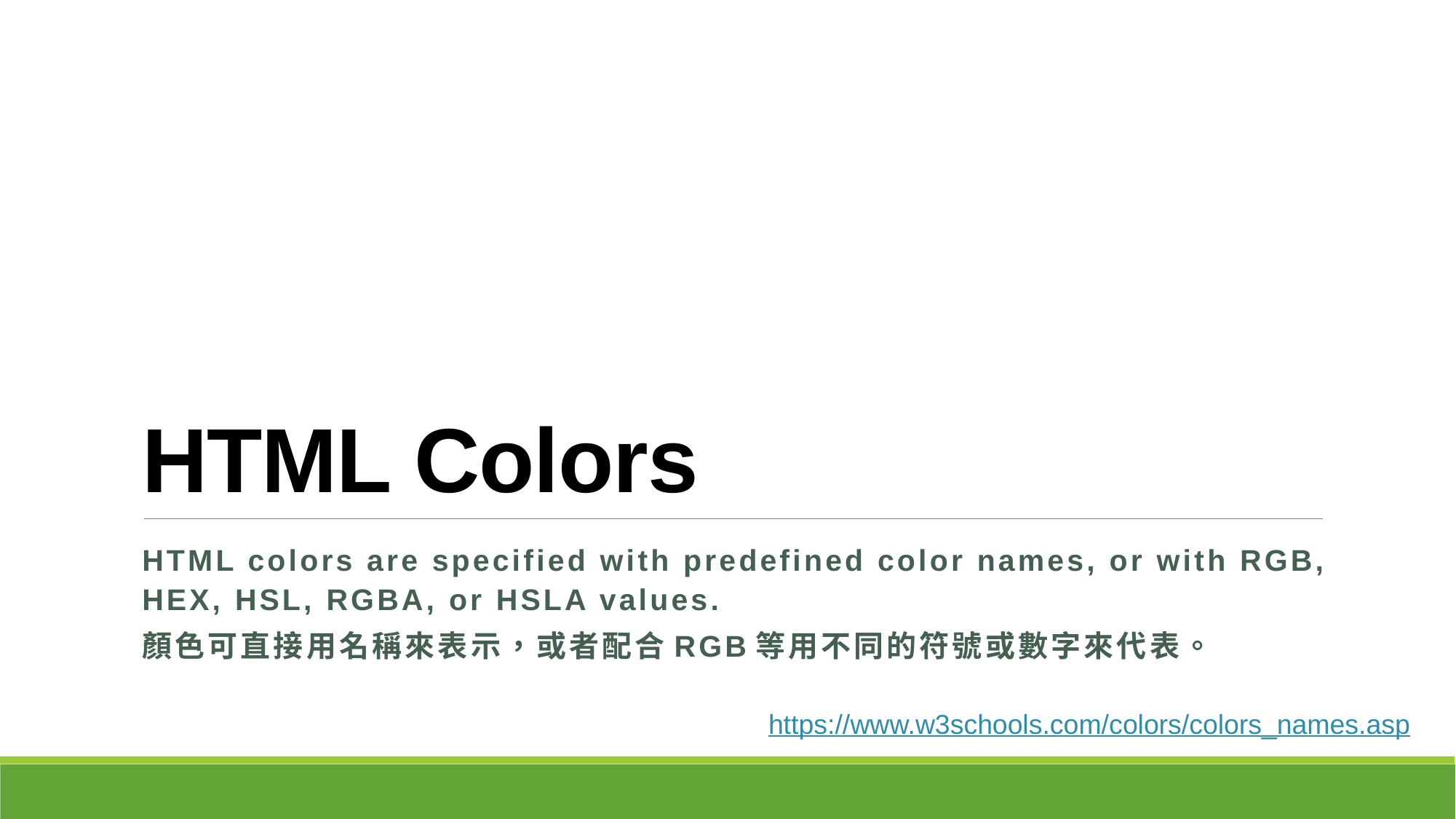

# HTML Colors
HTML colors are specified with predefined color names, or with RGB, HEX, HSL, RGBA, or HSLA values.
顏色可直接用名稱來表示，或者配合RGB等用不同的符號或數字來代表。
https://www.w3schools.com/colors/colors_names.asp